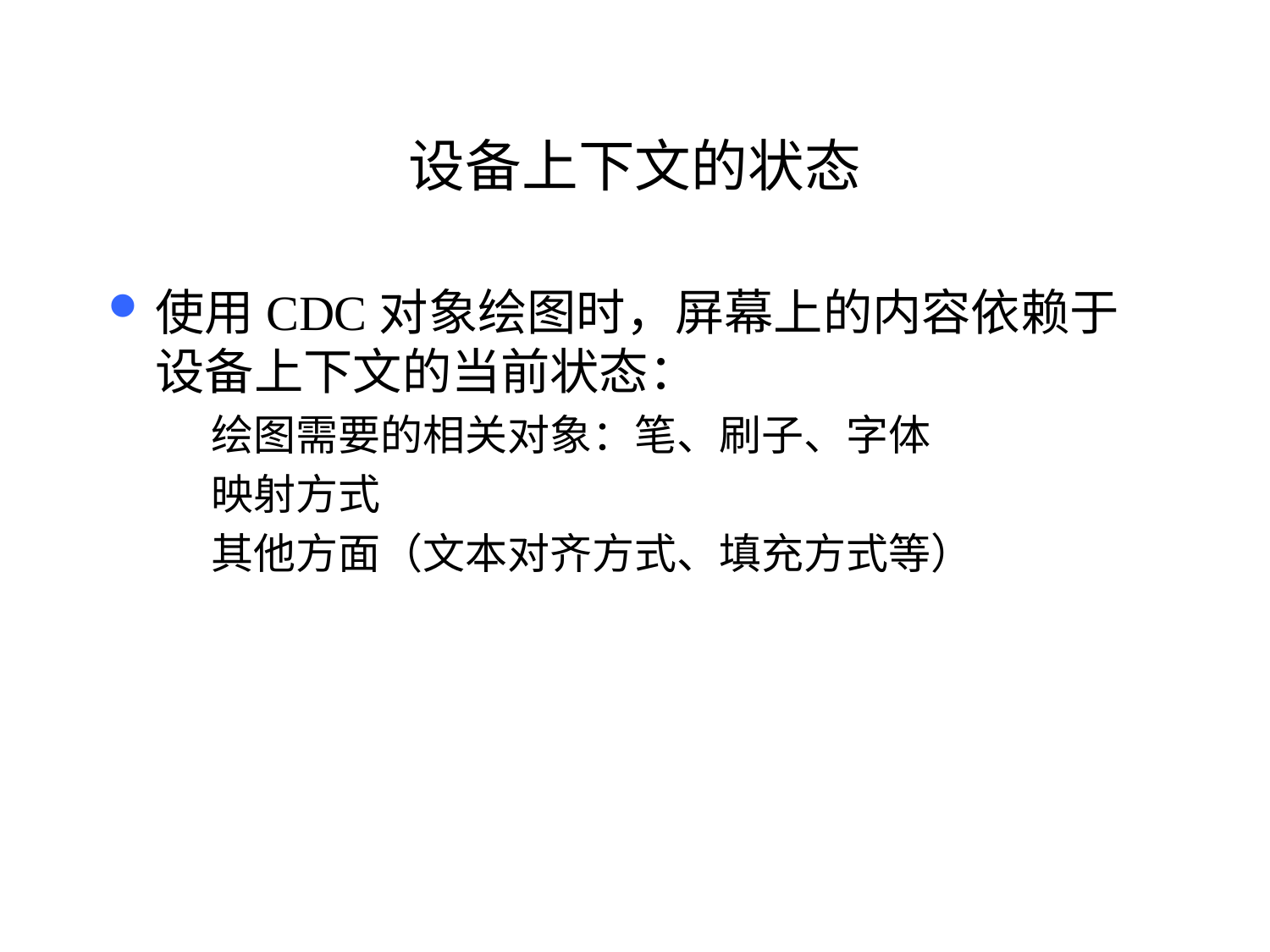

# 设备上下文的状态
使用CDC对象绘图时，屏幕上的内容依赖于设备上下文的当前状态：
绘图需要的相关对象：笔、刷子、字体
映射方式
其他方面（文本对齐方式、填充方式等）
44